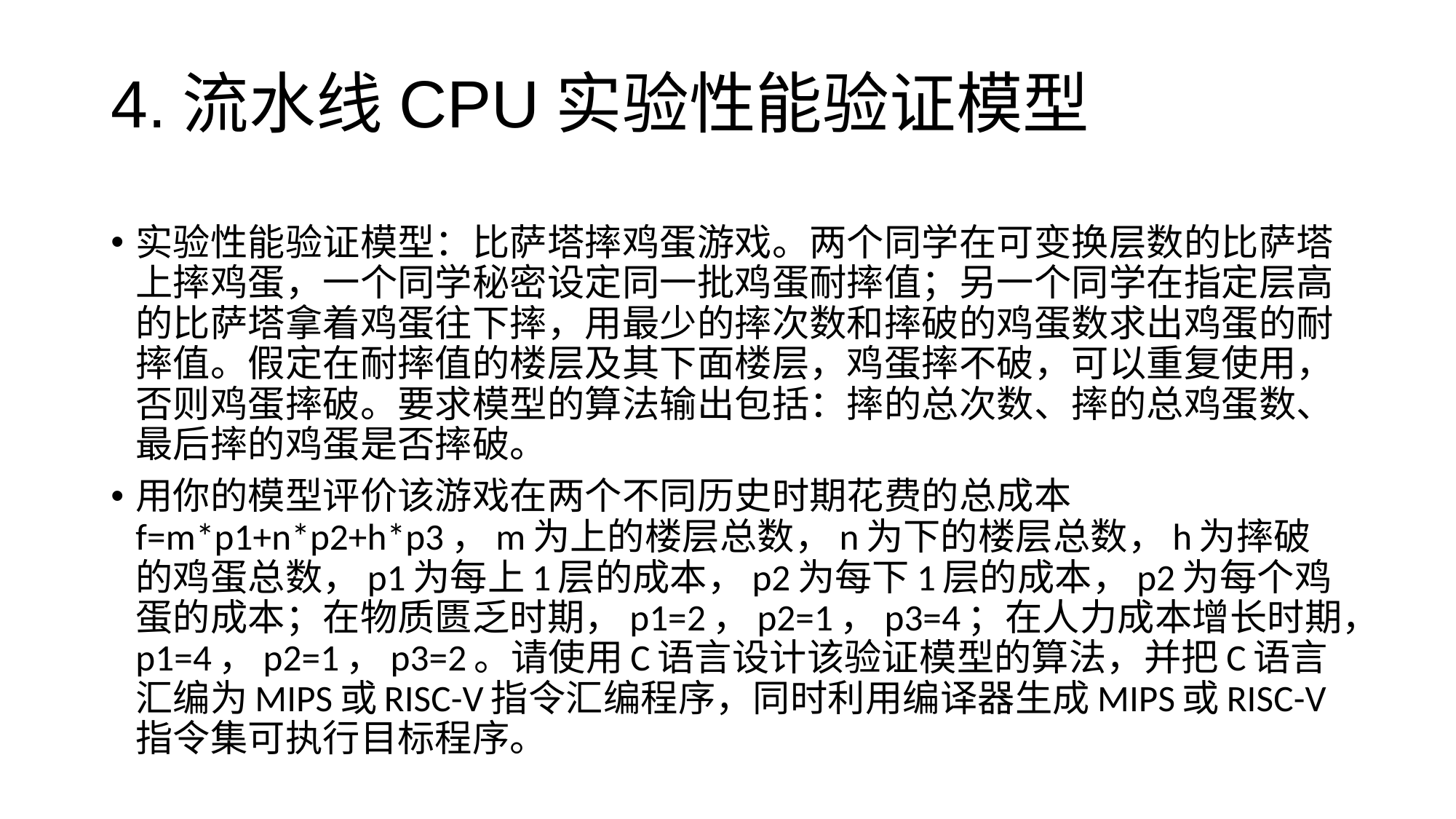

# 4.流水线CPU实验性能验证模型
实验性能验证模型：比萨塔摔鸡蛋游戏。两个同学在可变换层数的比萨塔上摔鸡蛋，一个同学秘密设定同一批鸡蛋耐摔值；另一个同学在指定层高的比萨塔拿着鸡蛋往下摔，用最少的摔次数和摔破的鸡蛋数求出鸡蛋的耐摔值。假定在耐摔值的楼层及其下面楼层，鸡蛋摔不破，可以重复使用，否则鸡蛋摔破。要求模型的算法输出包括：摔的总次数、摔的总鸡蛋数、最后摔的鸡蛋是否摔破。
用你的模型评价该游戏在两个不同历史时期花费的总成本f=m*p1+n*p2+h*p3，m为上的楼层总数，n为下的楼层总数，h为摔破的鸡蛋总数，p1为每上1层的成本，p2为每下1层的成本，p2为每个鸡蛋的成本；在物质匮乏时期，p1=2，p2=1，p3=4；在人力成本增长时期，p1=4，p2=1，p3=2。请使用C语言设计该验证模型的算法，并把C语言汇编为MIPS或RISC-V指令汇编程序，同时利用编译器生成MIPS或RISC-V指令集可执行目标程序。